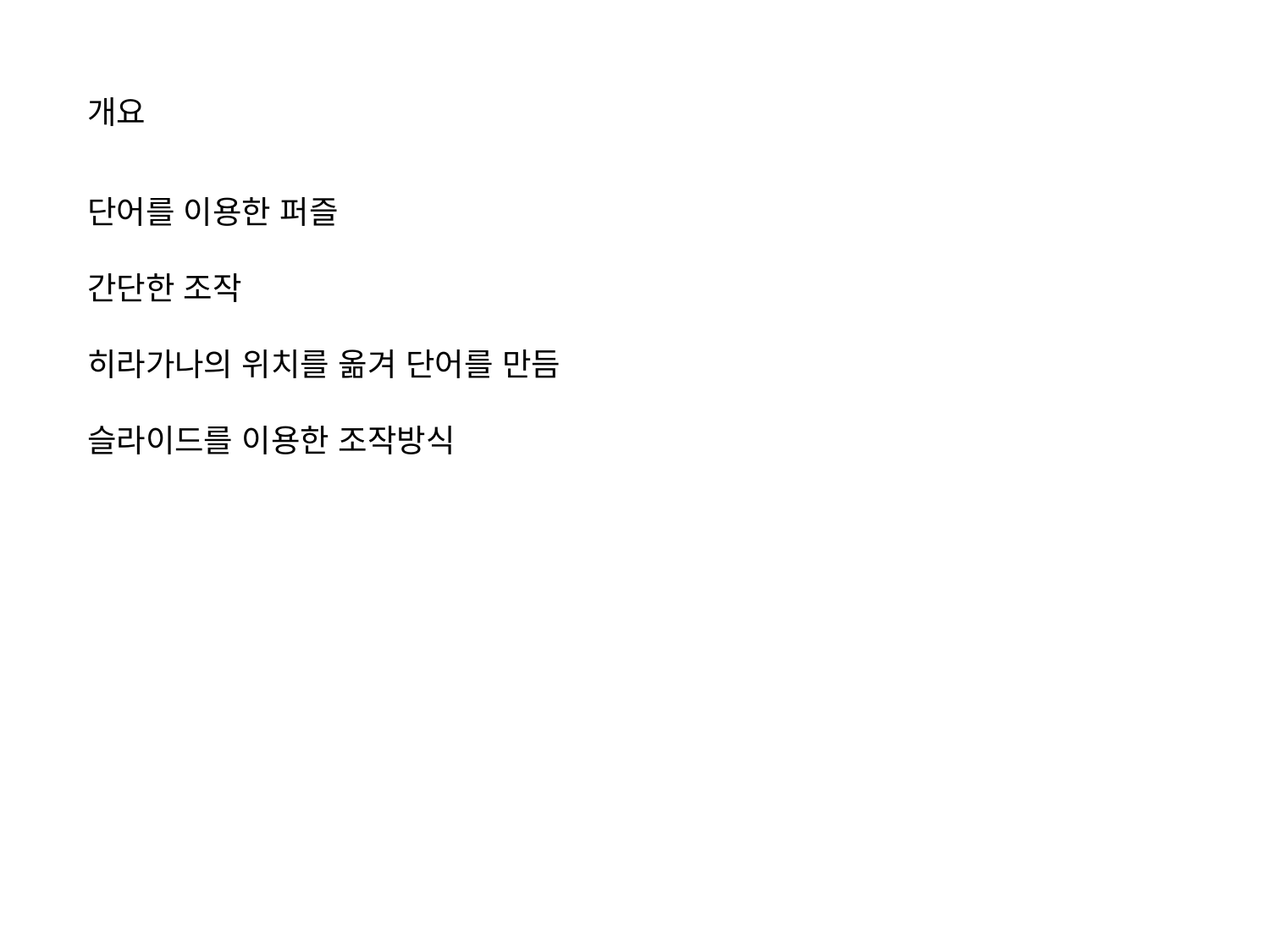

개요
단어를 이용한 퍼즐

간단한 조작

히라가나의 위치를 옮겨 단어를 만듬

슬라이드를 이용한 조작방식